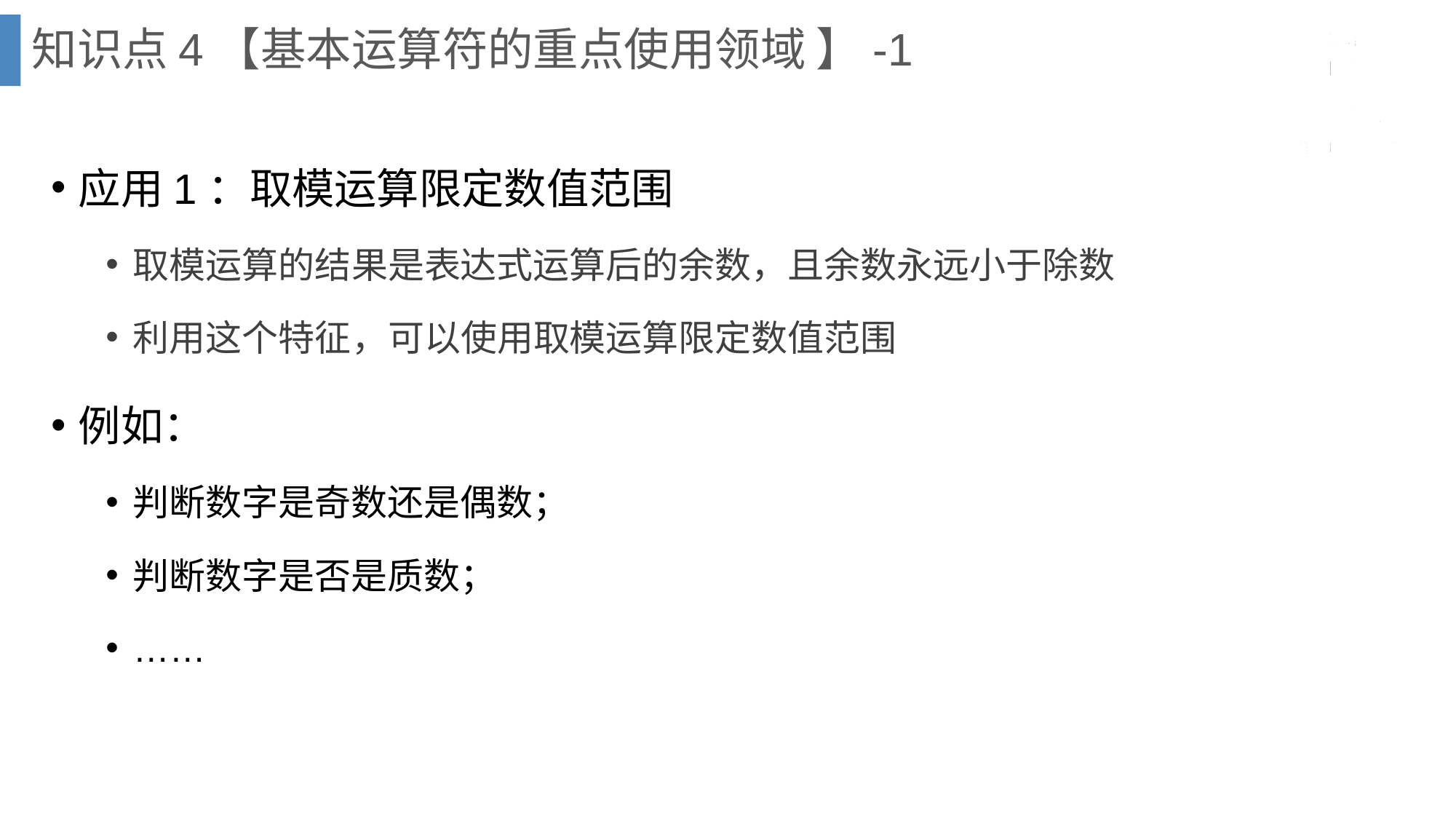

知识点4【基本运算符的重点使用领域 】-1
应用1：取模运算限定数值范围
取模运算的结果是表达式运算后的余数，且余数永远小于除数
利用这个特征，可以使用取模运算限定数值范围
例如：
判断数字是奇数还是偶数；
判断数字是否是质数；
……